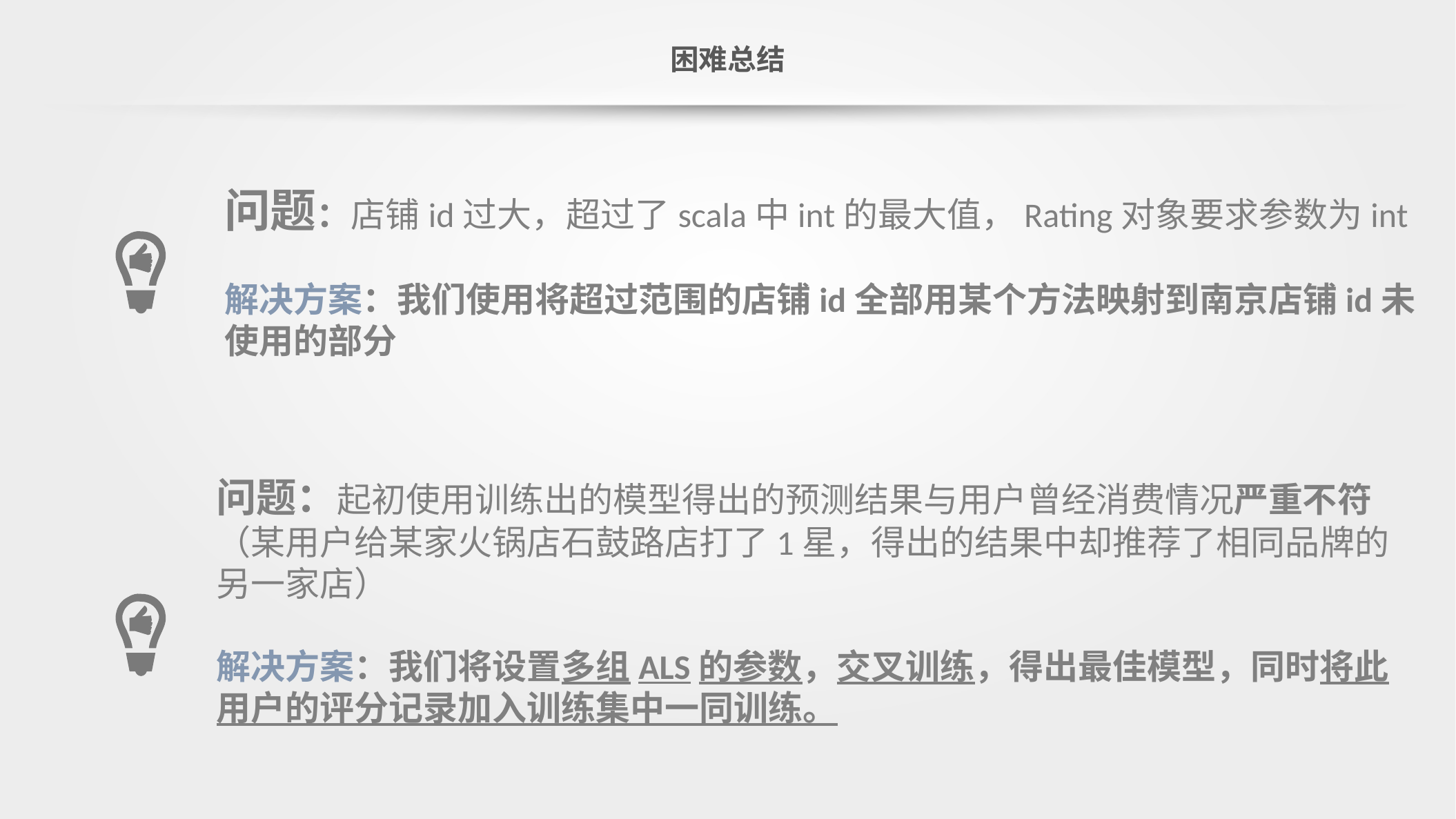

困难总结
问题：店铺id过大，超过了scala中int的最大值，Rating对象要求参数为int

解决方案：我们使用将超过范围的店铺id全部用某个方法映射到南京店铺id未使用的部分

问题：起初使用训练出的模型得出的预测结果与用户曾经消费情况严重不符（某用户给某家火锅店石鼓路店打了1星，得出的结果中却推荐了相同品牌的另一家店）

解决方案：我们将设置多组ALS的参数，交叉训练，得出最佳模型，同时将此用户的评分记录加入训练集中一同训练。